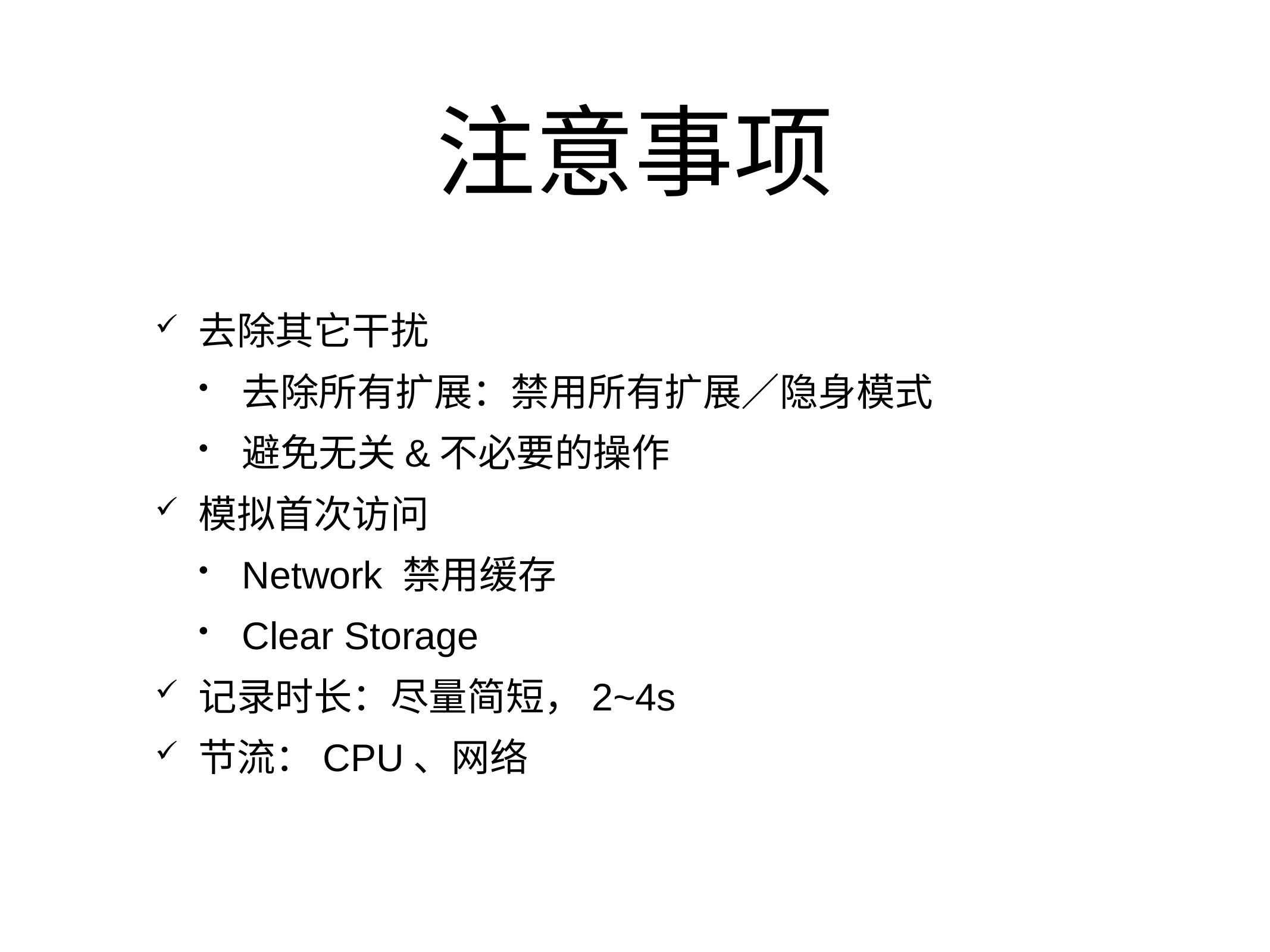

# 注意事项
去除其它干扰
去除所有扩展：禁用所有扩展／隐身模式
避免无关&不必要的操作
模拟首次访问
Network 禁用缓存
Clear Storage
记录时长：尽量简短，2~4s
节流：CPU、网络